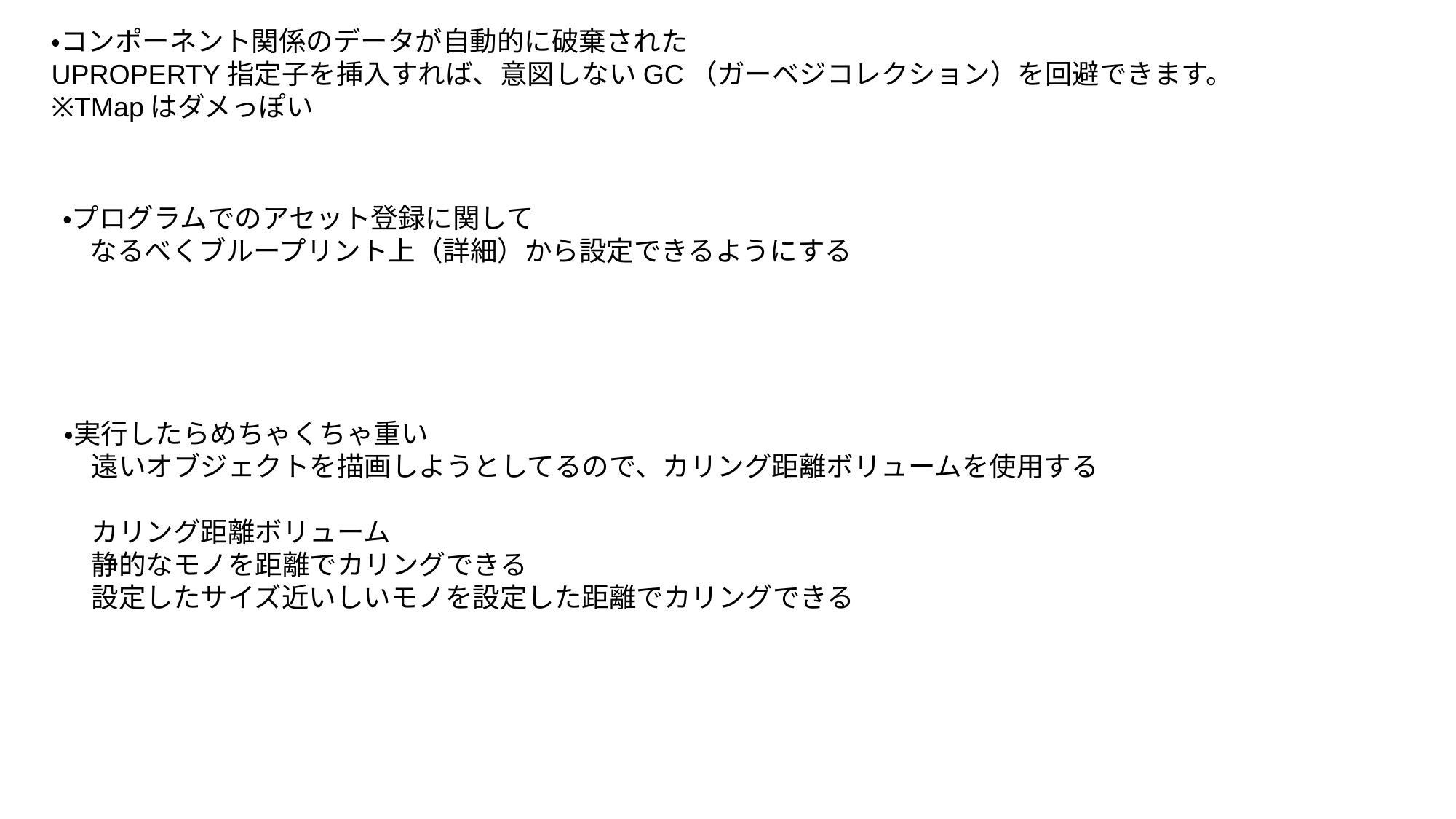

・コンポーネント関係のデータが自動的に破棄された
UPROPERTY指定子を挿入すれば、意図しないGC（ガーベジコレクション）を回避できます。
※TMapはダメっぽい
・プログラムでのアセット登録に関して
　なるべくブループリント上（詳細）から設定できるようにする
・実行したらめちゃくちゃ重い
　遠いオブジェクトを描画しようとしてるので、カリング距離ボリュームを使用する

　カリング距離ボリューム
　静的なモノを距離でカリングできる
　設定したサイズ近いしいモノを設定した距離でカリングできる